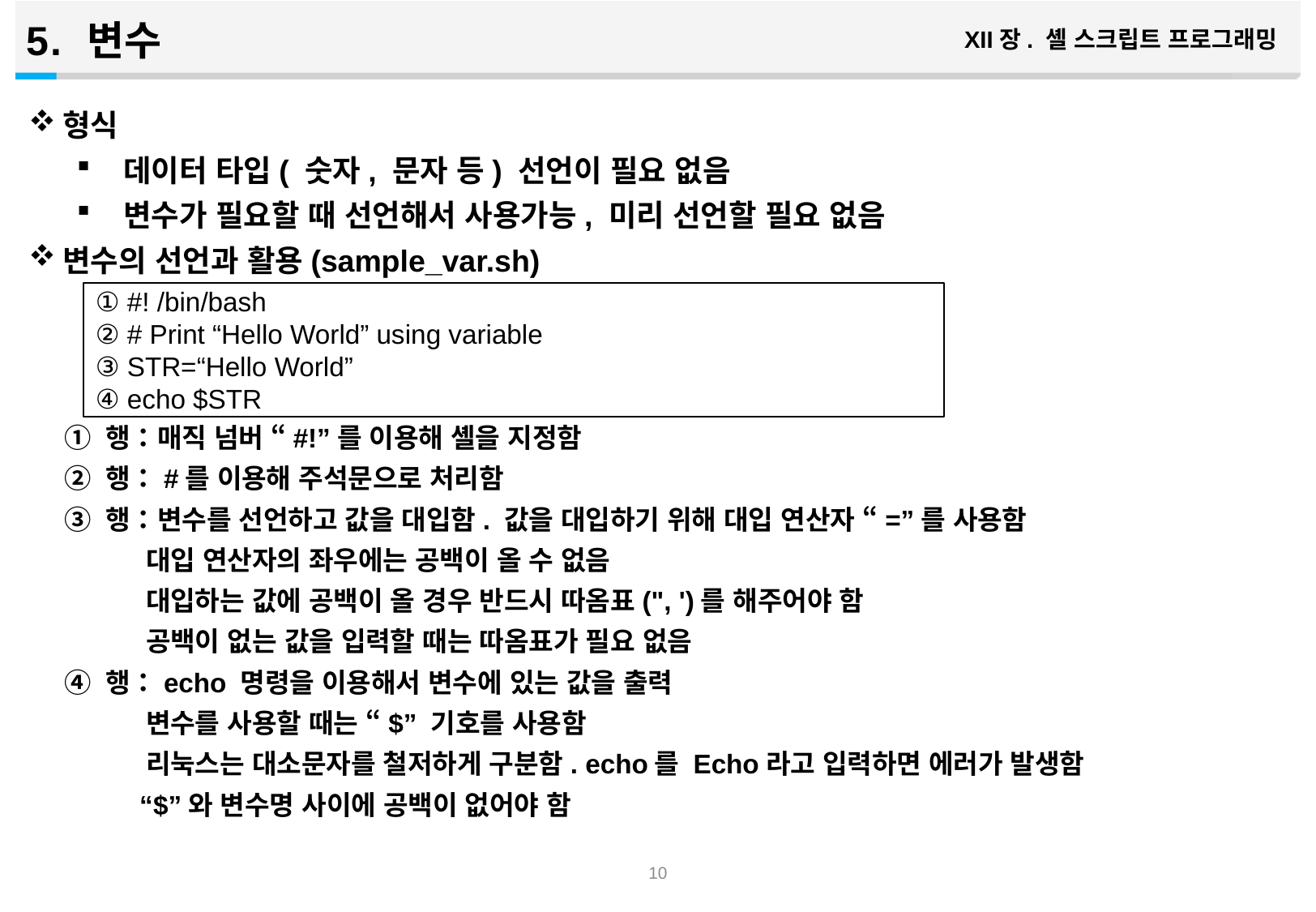

변수
XII장. 셸 스크립트 프로그래밍
형식
데이터 타입( 숫자, 문자 등) 선언이 필요 없음
변수가 필요할 때 선언해서 사용가능, 미리 선언할 필요 없음
변수의 선언과 활용(sample_var.sh)

① 행：매직 넘버 “#!”를 이용해 셸을 지정함
② 행：#를 이용해 주석문으로 처리함
③ 행：변수를 선언하고 값을 대입함. 값을 대입하기 위해 대입 연산자 “=”를 사용함
          대입 연산자의 좌우에는 공백이 올 수 없음
          대입하는 값에 공백이 올 경우 반드시 따옴표(", ')를 해주어야 함
          공백이 없는 값을 입력할 때는 따옴표가 필요 없음
④ 행：echo 명령을 이용해서 변수에 있는 값을 출력
          변수를 사용할 때는 “$” 기호를 사용함
          리눅스는 대소문자를 철저하게 구분함. echo를 Echo라고 입력하면 에러가 발생함
          “$”와 변수명 사이에 공백이 없어야 함
① #! /bin/bash
② # Print “Hello World” using variable
③ STR=“Hello World”
④ echo $STR
10